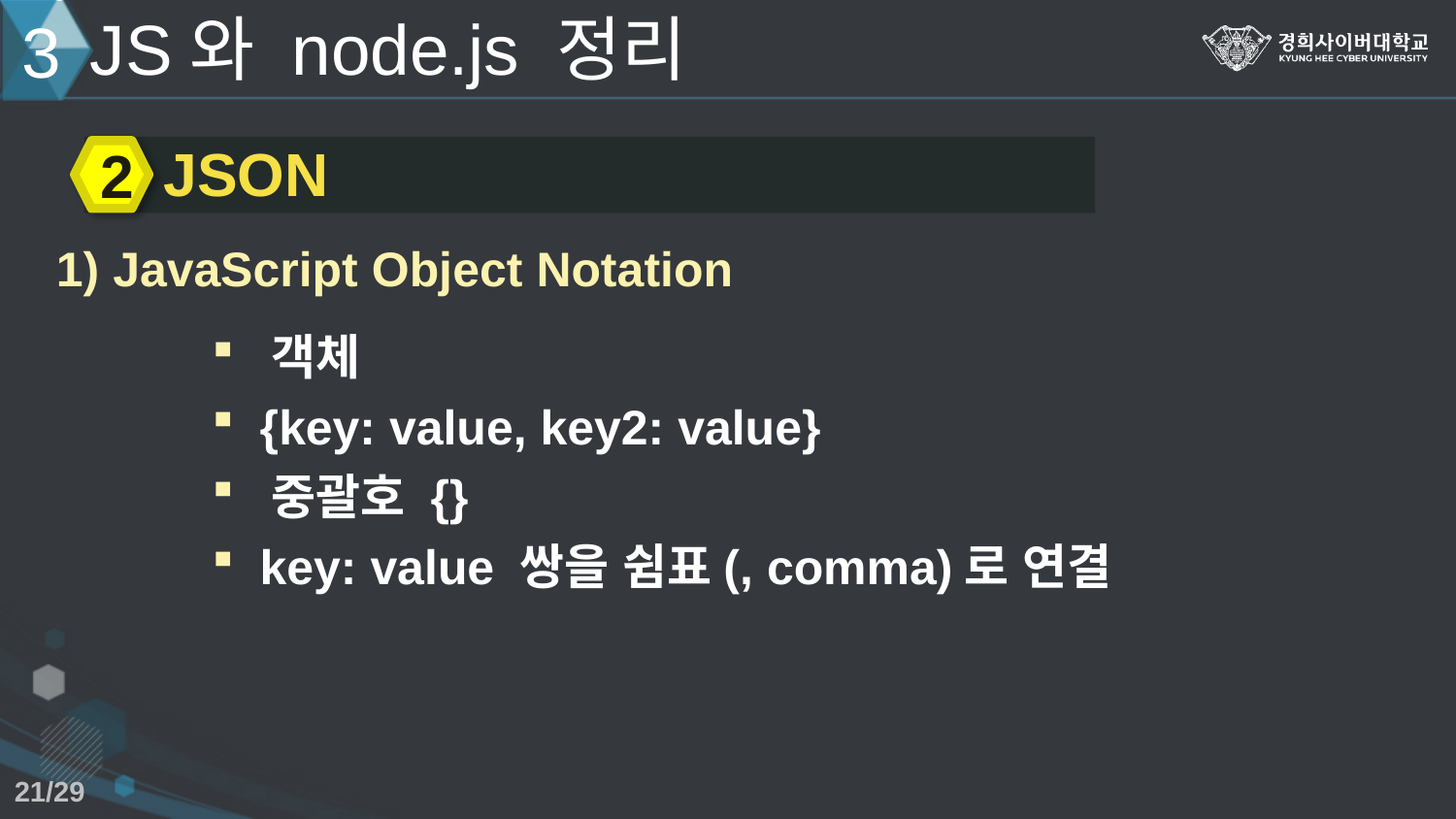

JS와 node.js 정리
3
JSON

2
1) JavaScript Object Notation
 객체
 {key: value, key2: value}
 중괄호 {}
 key: value 쌍을 쉼표(, comma)로 연결